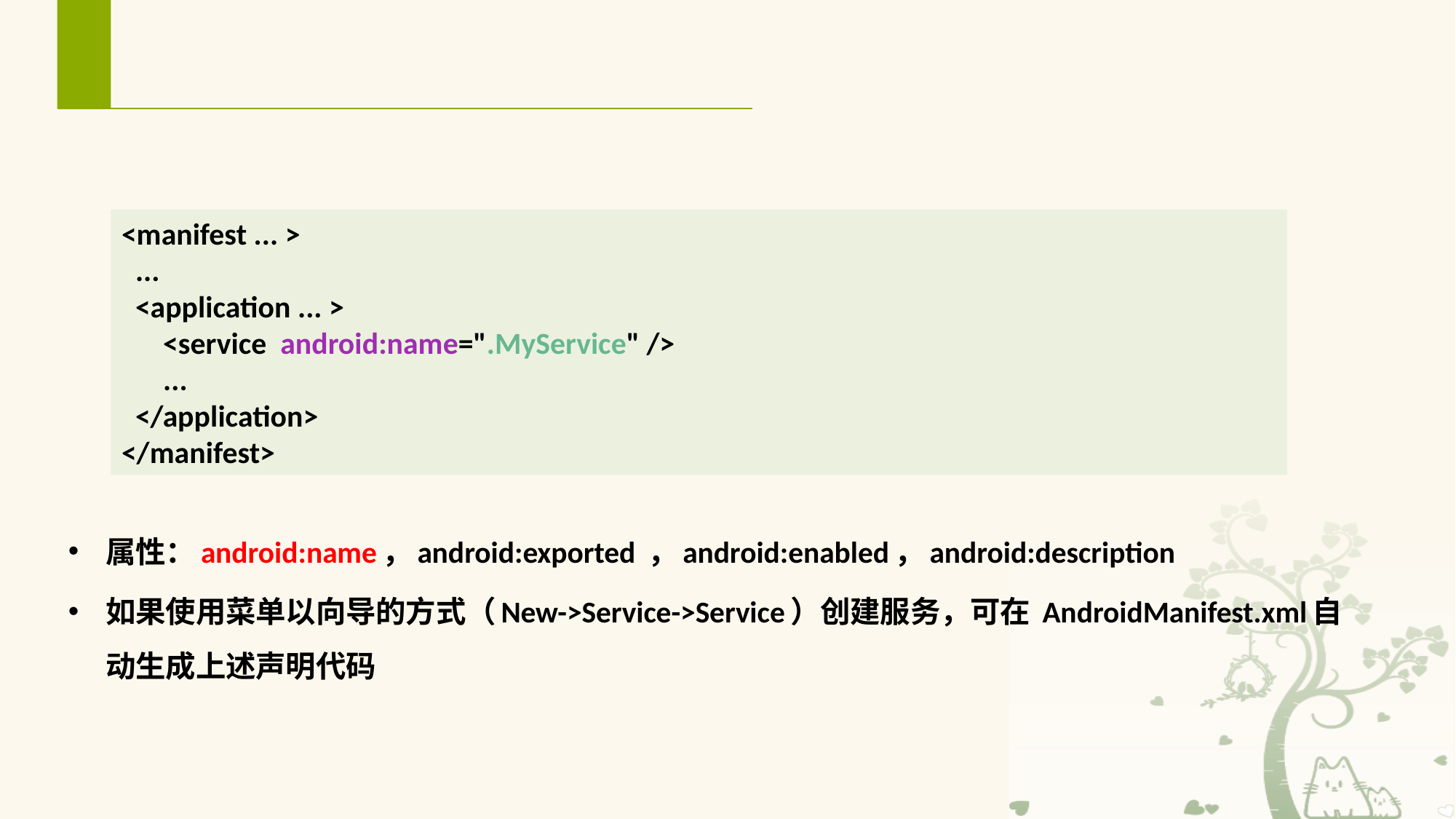

# 3 Service在清单文件中的声明
不管是哪一种的 Service ，都需要在 AndroidManifest.xml中声明

<manifest ... >
  ...
  <application ... >
      <service  android:name=".MyService" />
      ...
  </application>
</manifest>
属性：android:name，android:exported ，android:enabled，android:description
如果使用菜单以向导的方式（New->Service->Service）创建服务，可在 AndroidManifest.xml自动生成上述声明代码